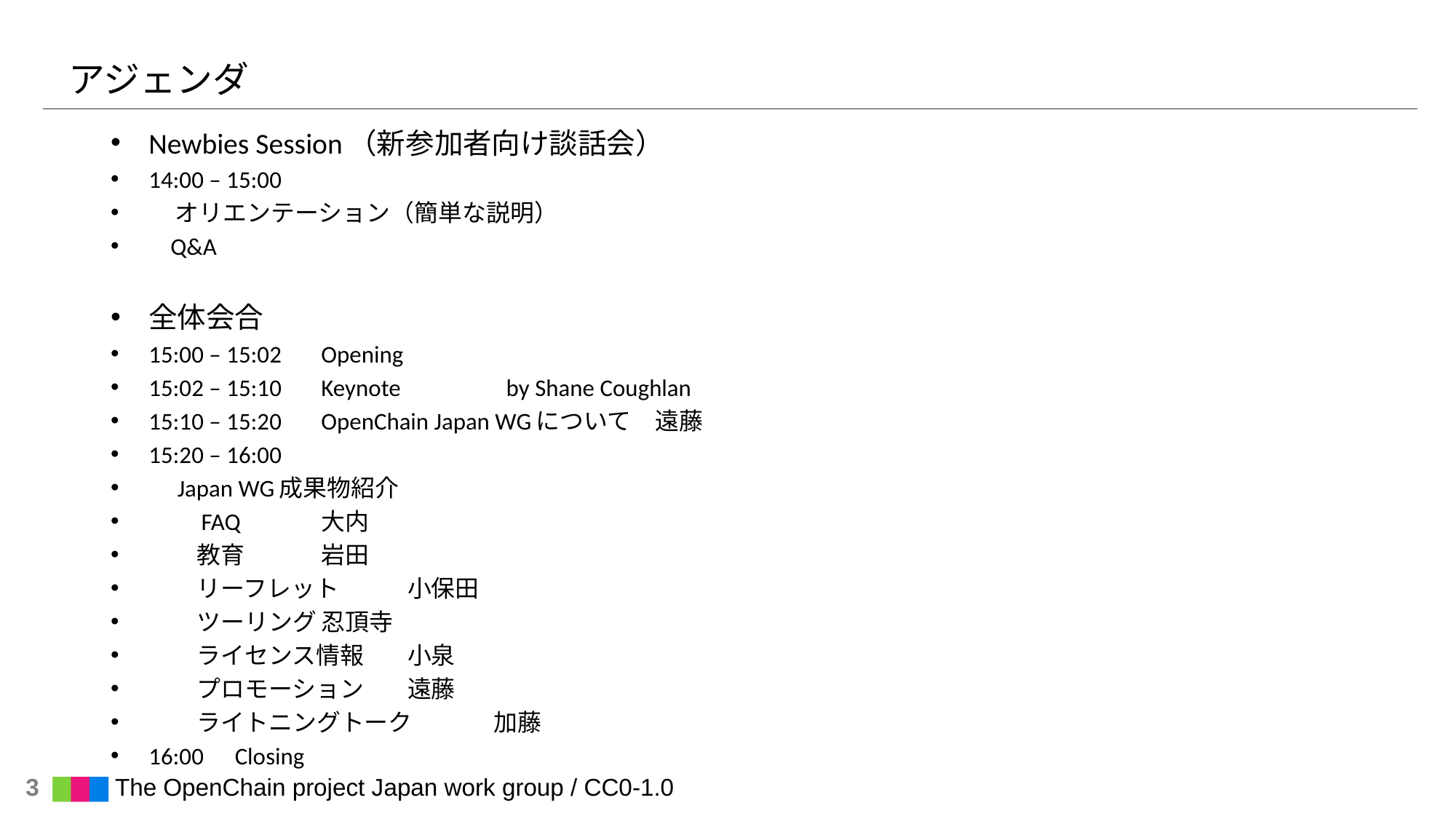

# アジェンダ
Newbies Session（新参加者向け談話会）
14:00 – 15:00
    オリエンテーション（簡単な説明）
    Q&A

全体会合
15:00 – 15:02 		Opening
15:02 – 15:10 		Keynote　　　　by Shane Coughlan
15:10 – 15:20 		OpenChain Japan WGについて　遠藤
15:20 – 16:00
　Japan WG成果物紹介
　　FAQ		大内
　　教育		岩田
　　リーフレット		小保田
　　ツーリング		忍頂寺
　　ライセンス情報	小泉
　　プロモーション	遠藤
　　ライトニングトーク	加藤
16:00		Closing